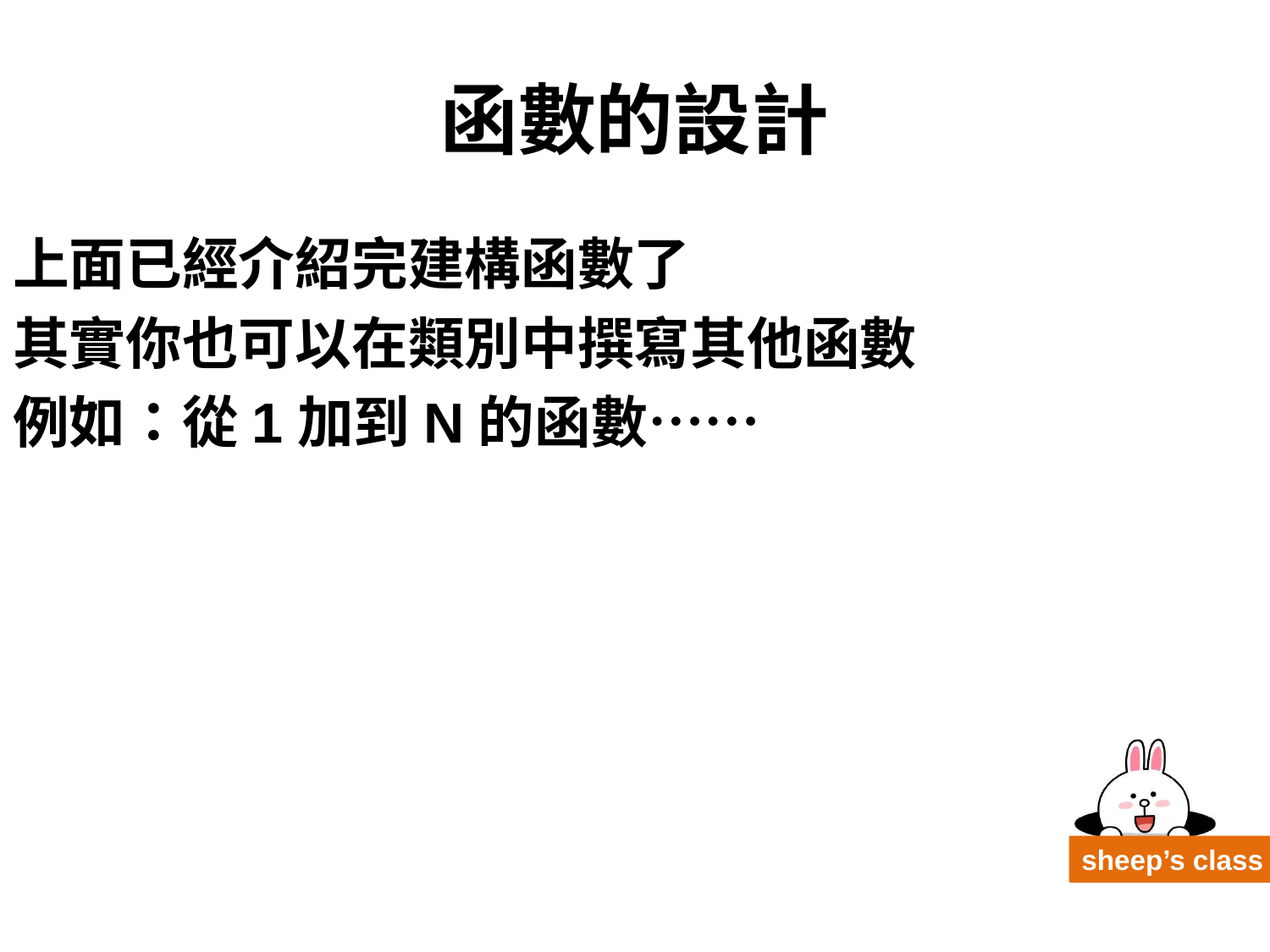

# 函數的設計
上面已經介紹完建構函數了
其實你也可以在類別中撰寫其他函數
例如：從1加到N的函數……